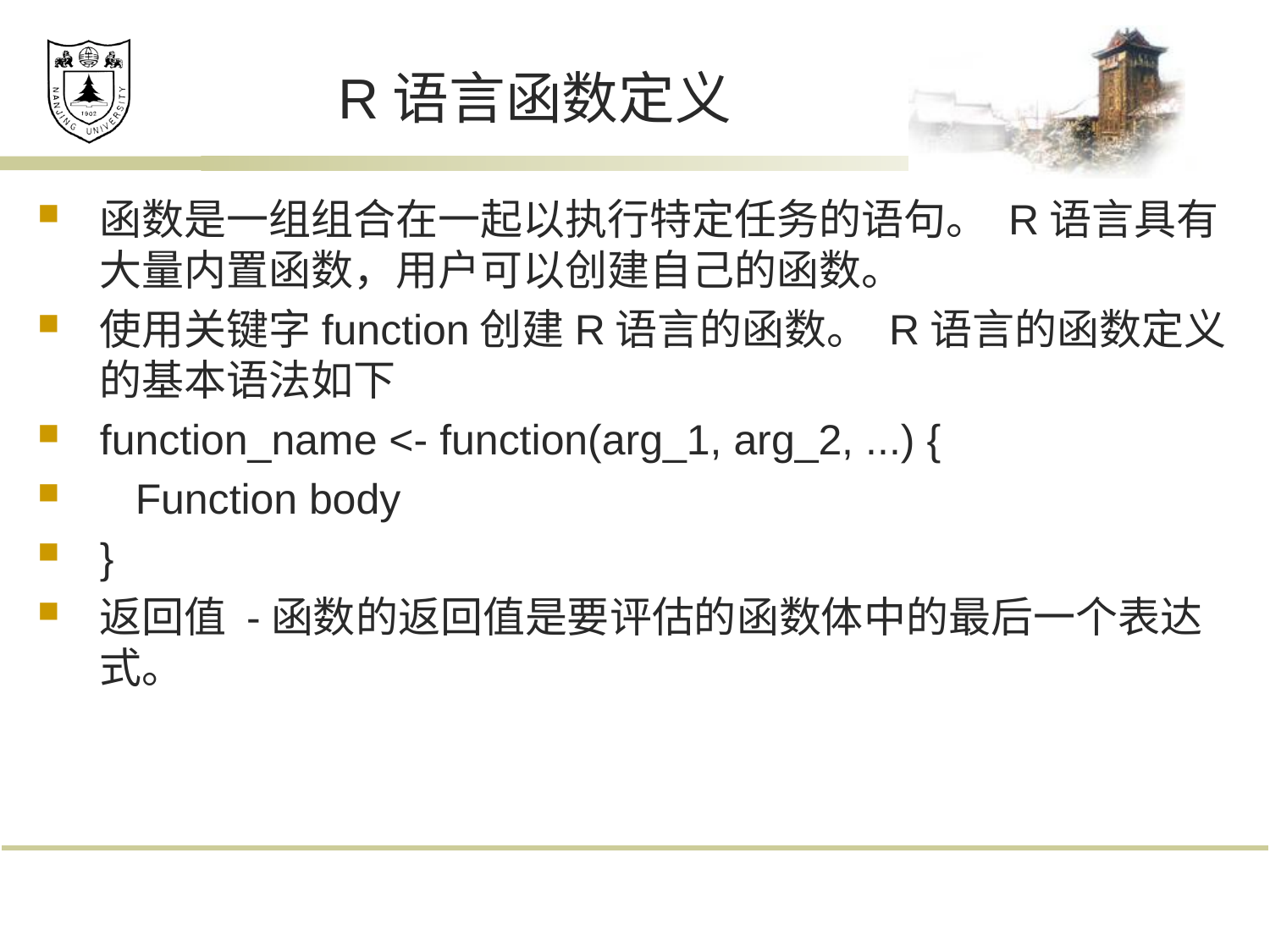

# R语言函数定义
函数是一组组合在一起以执行特定任务的语句。 R语言具有大量内置函数，用户可以创建自己的函数。
使用关键字function创建R语言的函数。 R语言的函数定义的基本语法如下
function_name <- function(arg_1, arg_2, ...) {
   Function body
}
返回值 -函数的返回值是要评估的函数体中的最后一个表达式。